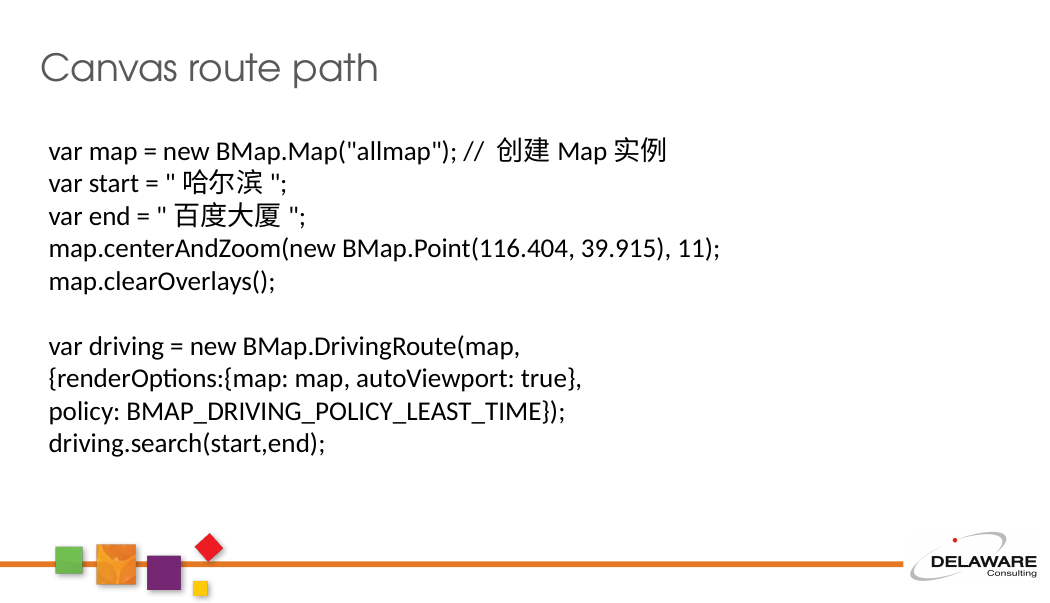

Canvas route path
var map = new BMap.Map("allmap"); // 创建Map实例
var start = "哈尔滨";
var end = "百度大厦";
map.centerAndZoom(new BMap.Point(116.404, 39.915), 11);
map.clearOverlays();

var driving = new BMap.DrivingRoute(map,
{renderOptions:{map: map, autoViewport: true},
policy: BMAP_DRIVING_POLICY_LEAST_TIME});
driving.search(start,end);